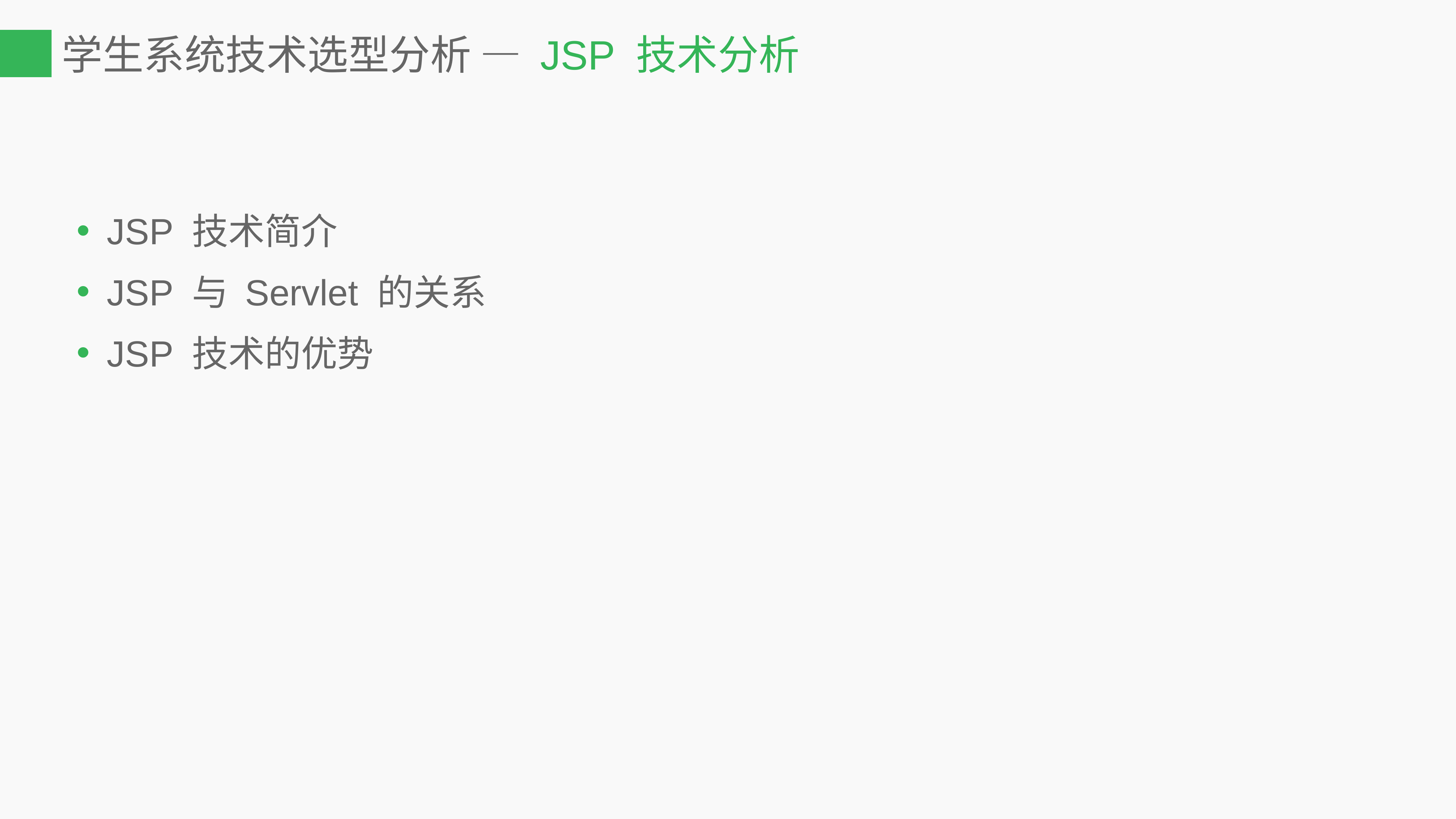

# 学生系统技术选型分析 — JSP 技术分析
JSP 技术简介
JSP 与 Servlet 的关系
JSP 技术的优势